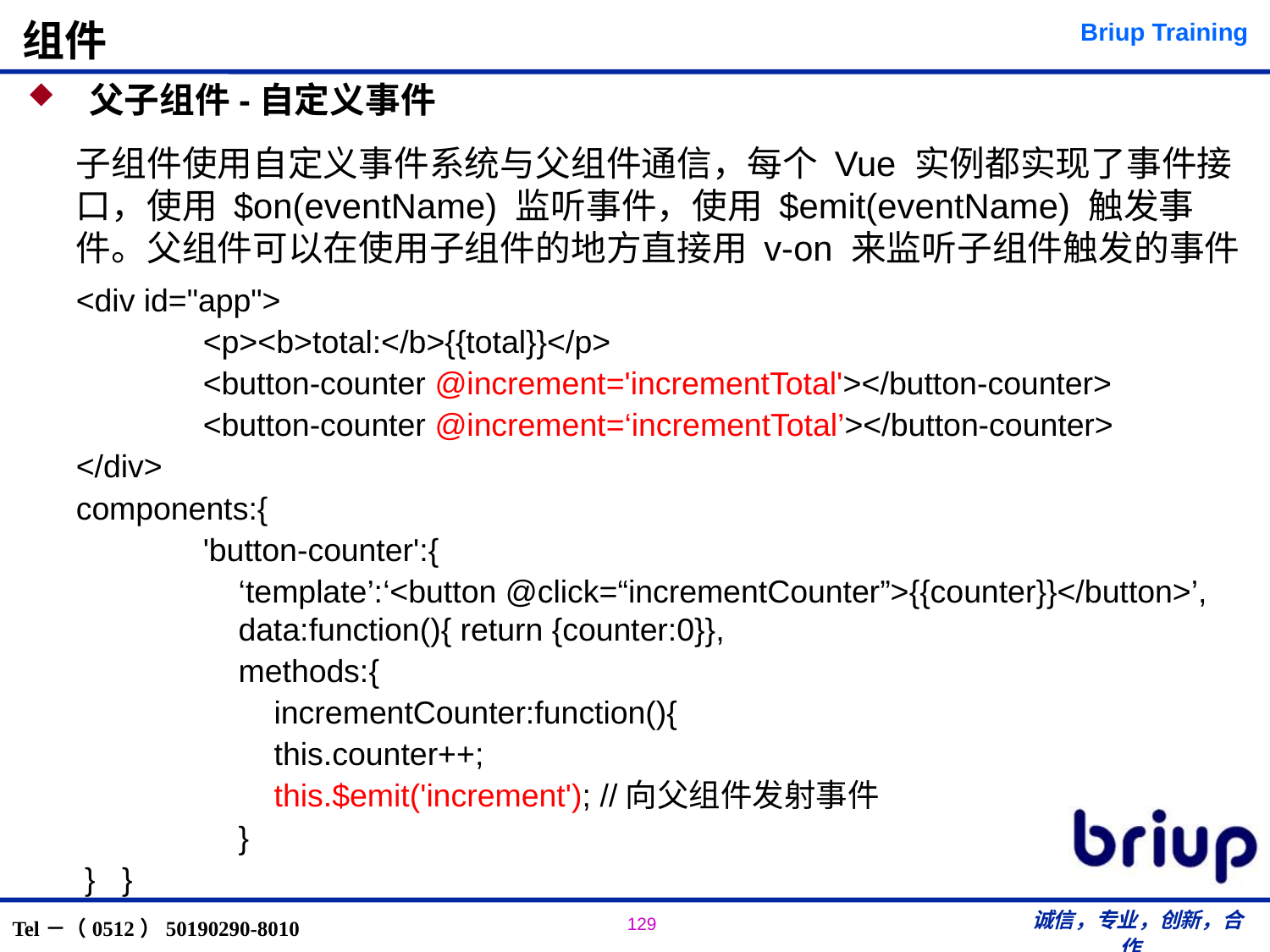

# 组件
 父子组件-自定义事件
子组件使用自定义事件系统与父组件通信，每个 Vue 实例都实现了事件接口，使用 $on(eventName) 监听事件，使用 $emit(eventName) 触发事件。父组件可以在使用子组件的地方直接用 v-on 来监听子组件触发的事件
<div id="app">
	<p><b>total:</b>{{total}}</p>
	<button-counter @increment='incrementTotal'></button-counter>
	<button-counter @increment=‘incrementTotal’></button-counter>
</div>
components:{
	'button-counter':{
	    ‘template’:‘<button @click=“incrementCounter”>{{counter}}</button>’,          	    data:function(){ return {counter:0}},
	    methods:{
	        incrementCounter:function(){
	        this.counter++;
	        this.$emit('increment'); //向父组件发射事件
	    }
 }   }